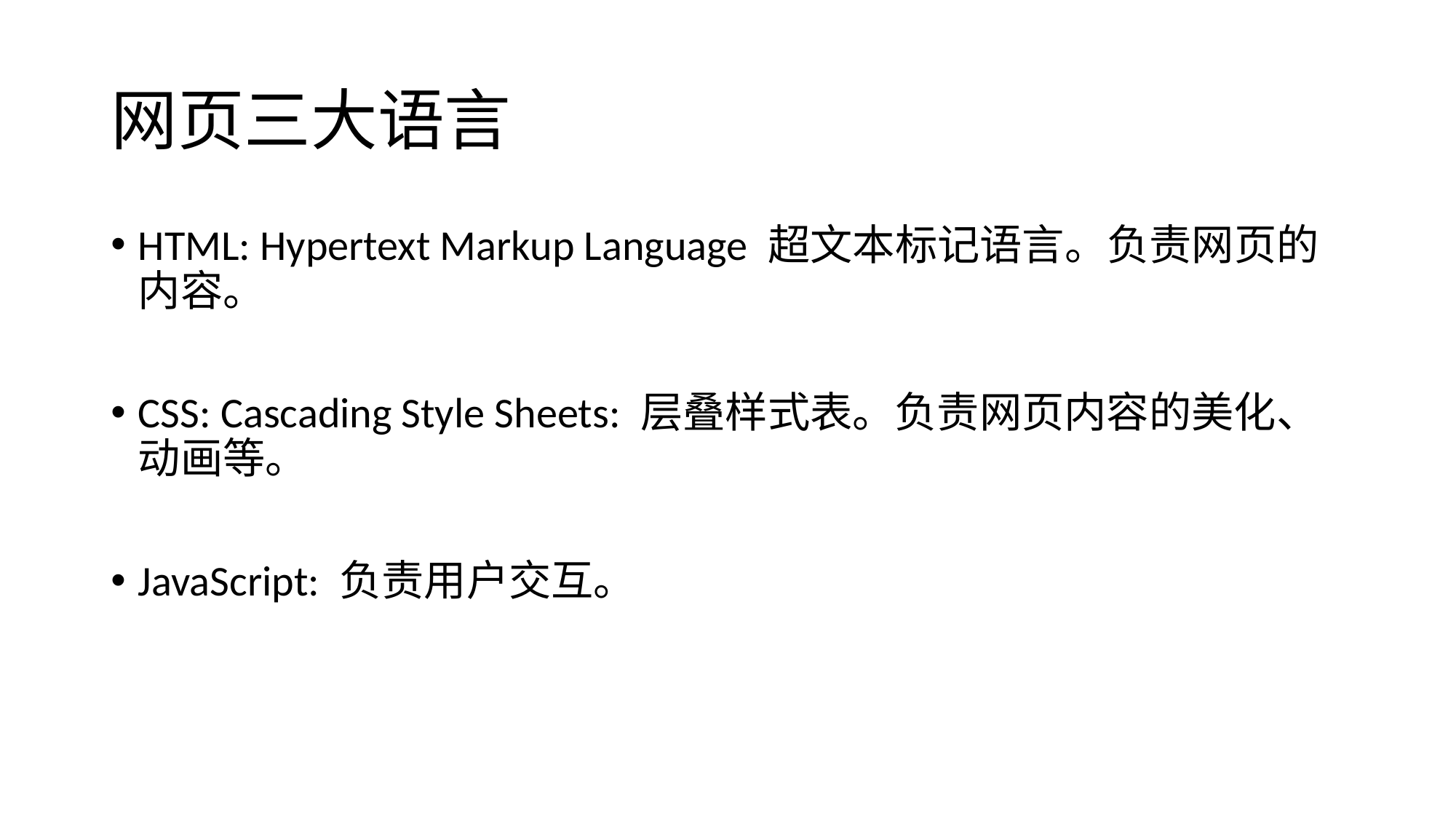

# 网页三大语言
HTML: Hypertext Markup Language 超文本标记语言。负责网页的内容。

CSS: Cascading Style Sheets: 层叠样式表。负责网页内容的美化、动画等。

JavaScript: 负责用户交互。